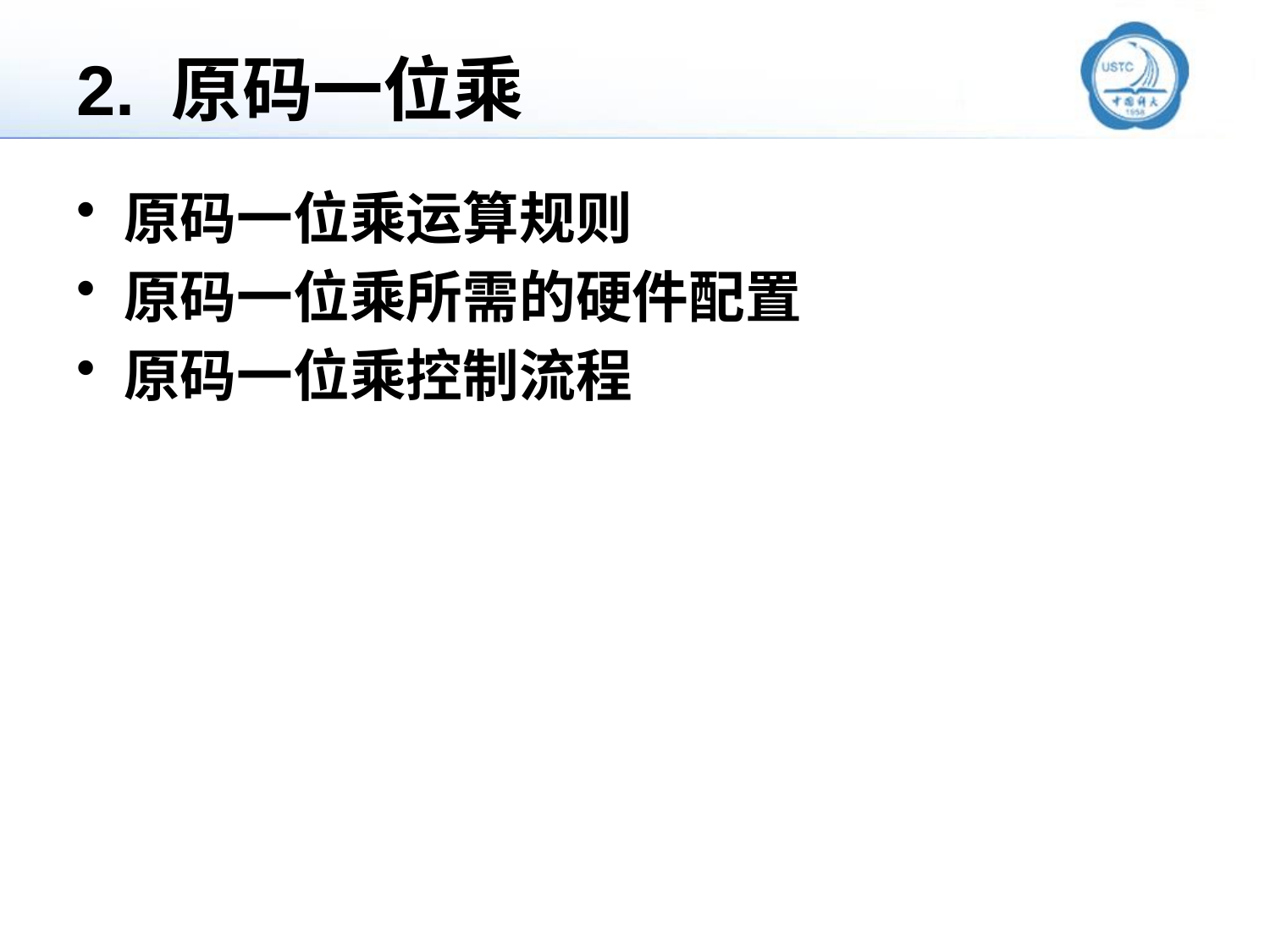

# 2. 原码一位乘
原码一位乘运算规则
原码一位乘所需的硬件配置
原码一位乘控制流程